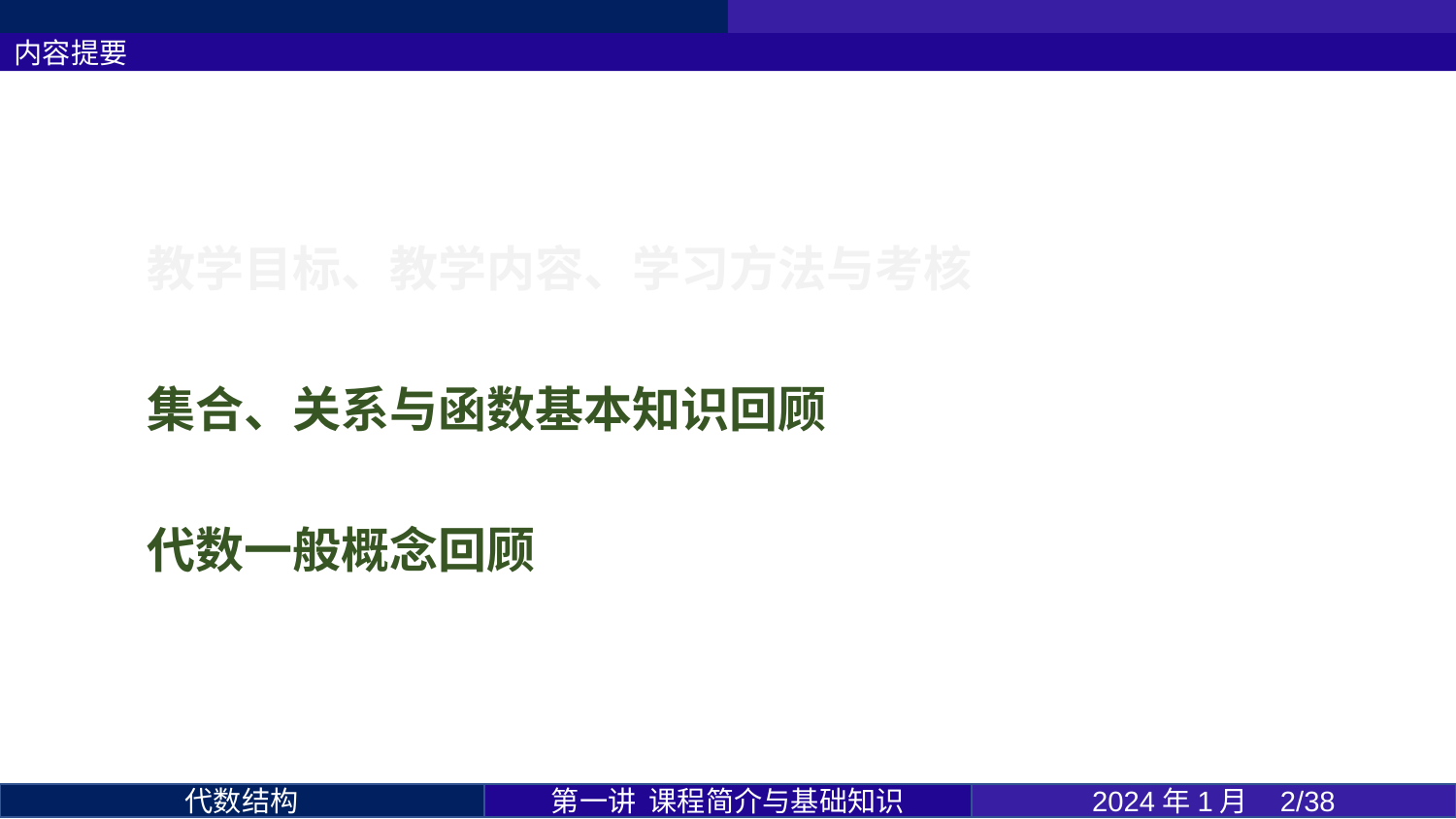

内容提要
教学目标、教学内容、学习方法与考核
集合、关系与函数基本知识回顾
代数一般概念回顾
第一讲  课程简介与基础知识
2024年1月    2/38
代数结构